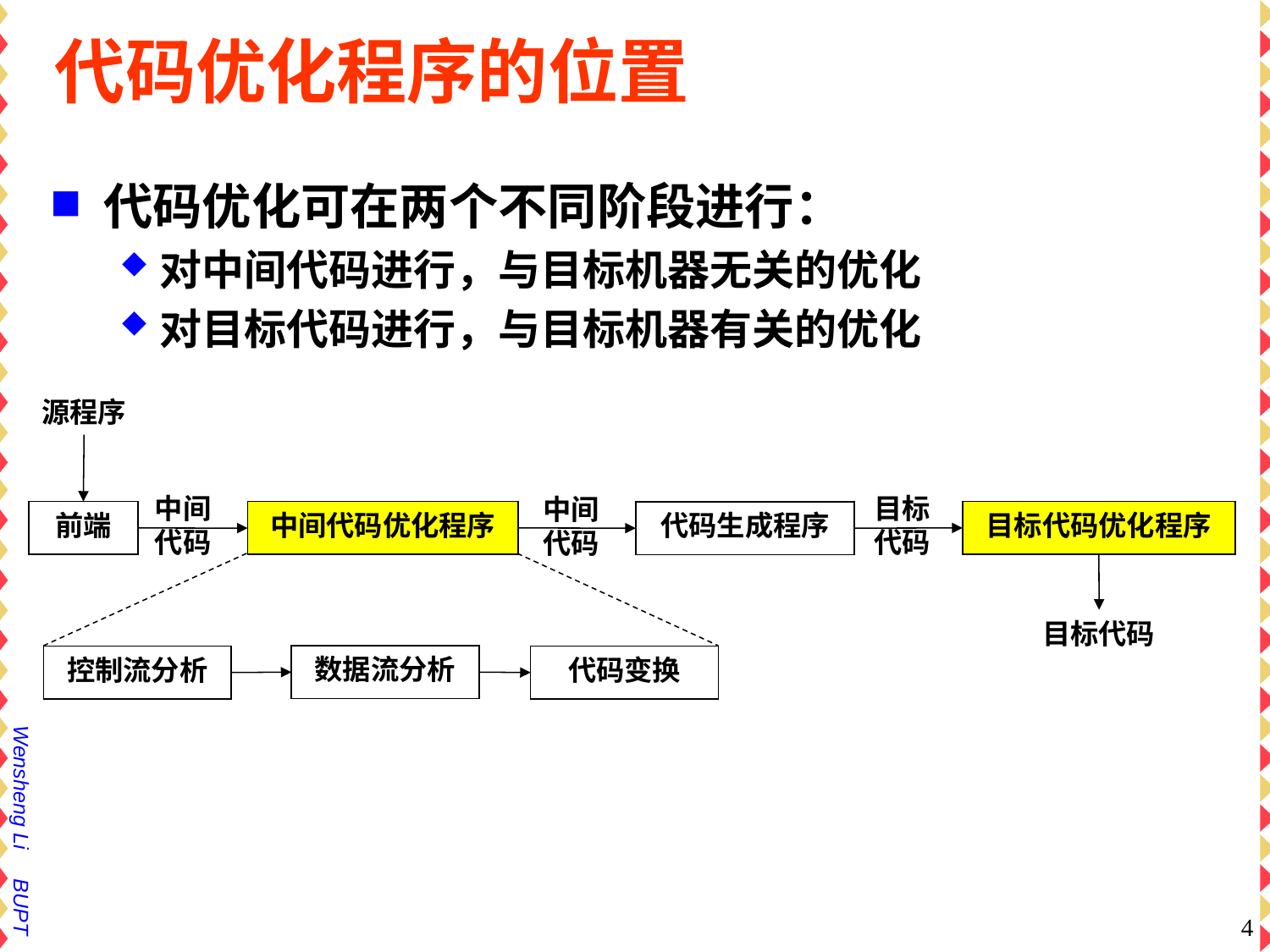

代码优化程序的位置
代码优化可在两个不同阶段进行：
对中间代码进行，与目标机器无关的优化
对目标代码进行，与目标机器有关的优化
源程序
中间
代码
目标
代码
中间
代码
前端
中间代码优化程序
目标代码优化程序
代码生成程序

数据流分析
控制流分析
代码变换
目标代码
4